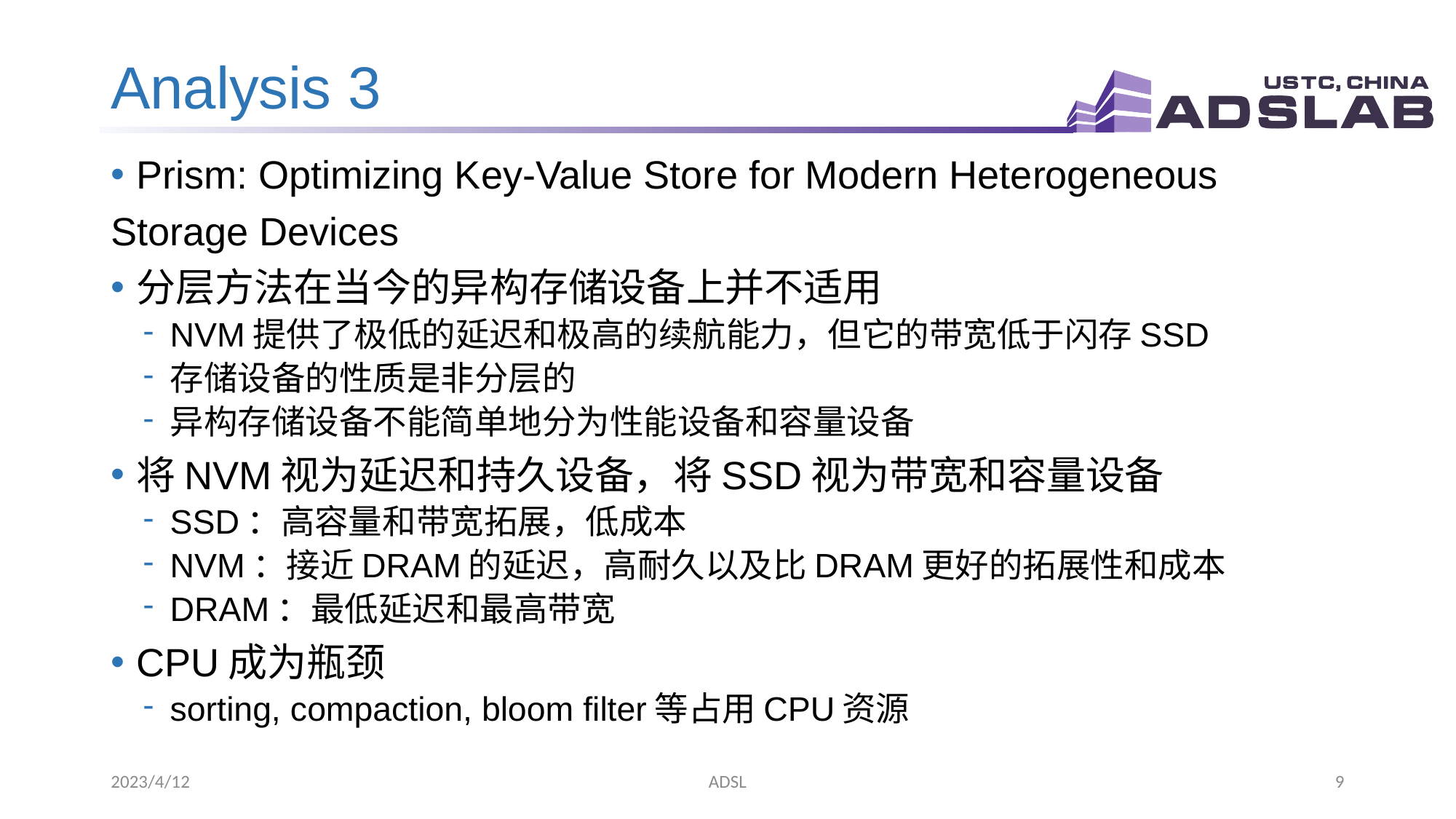

# Analysis 3
Prism: Optimizing Key-Value Store for Modern Heterogeneous
Storage Devices
分层方法在当今的异构存储设备上并不适用
NVM提供了极低的延迟和极高的续航能力，但它的带宽低于闪存SSD
存储设备的性质是非分层的
异构存储设备不能简单地分为性能设备和容量设备
将NVM视为延迟和持久设备，将SSD视为带宽和容量设备
SSD：高容量和带宽拓展，低成本
NVM：接近DRAM的延迟，高耐久以及比DRAM更好的拓展性和成本
DRAM：最低延迟和最高带宽
CPU成为瓶颈
sorting, compaction, bloom filter等占用CPU资源
2023/4/12
ADSL
9